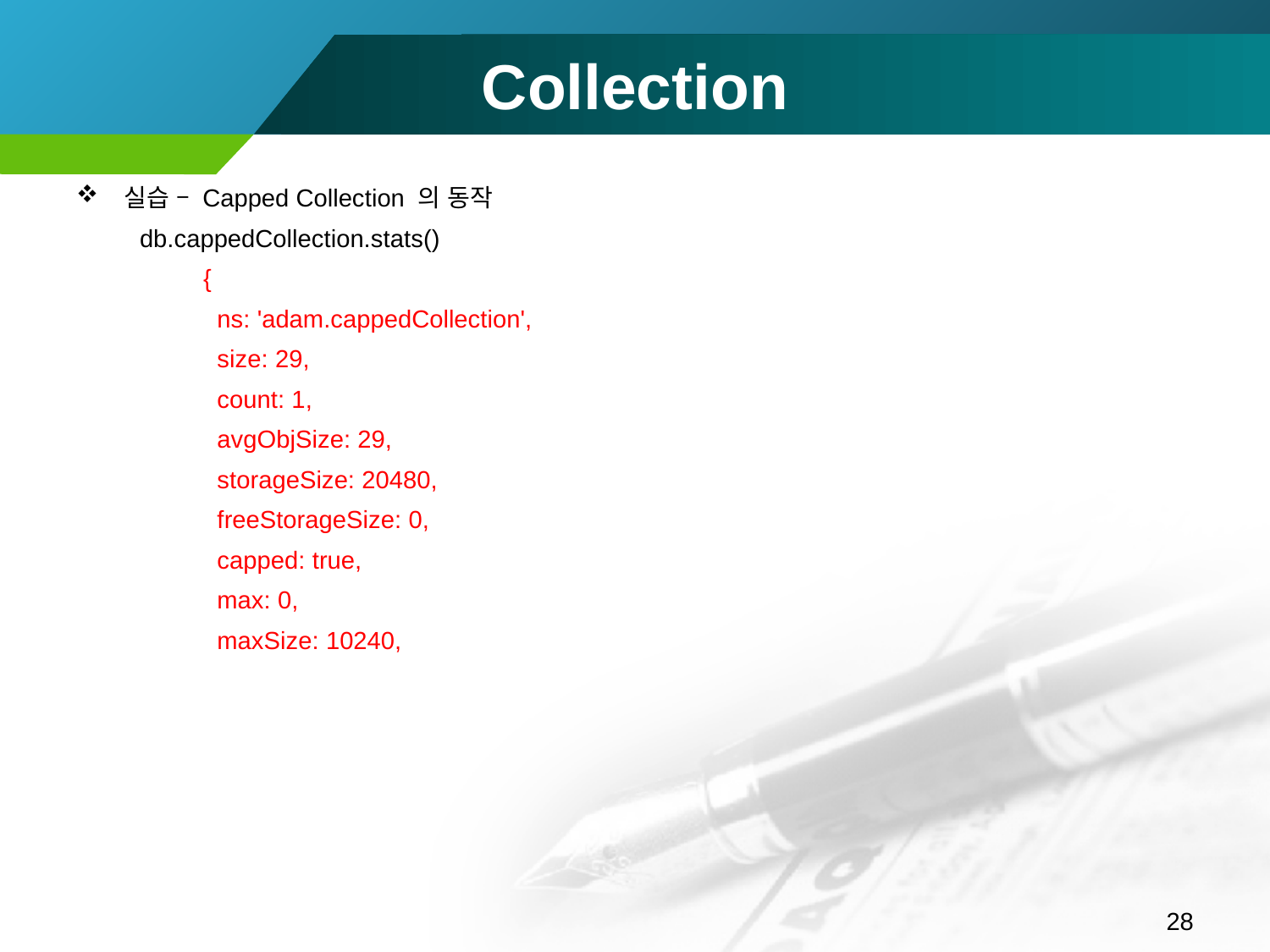

# Collection
실습 – Capped Collection 의 동작
db.cappedCollection.stats()
{
  ns: 'adam.cappedCollection',
  size: 29,
  count: 1,
  avgObjSize: 29,
  storageSize: 20480,
  freeStorageSize: 0,
  capped: true,
  max: 0,
  maxSize: 10240,
28